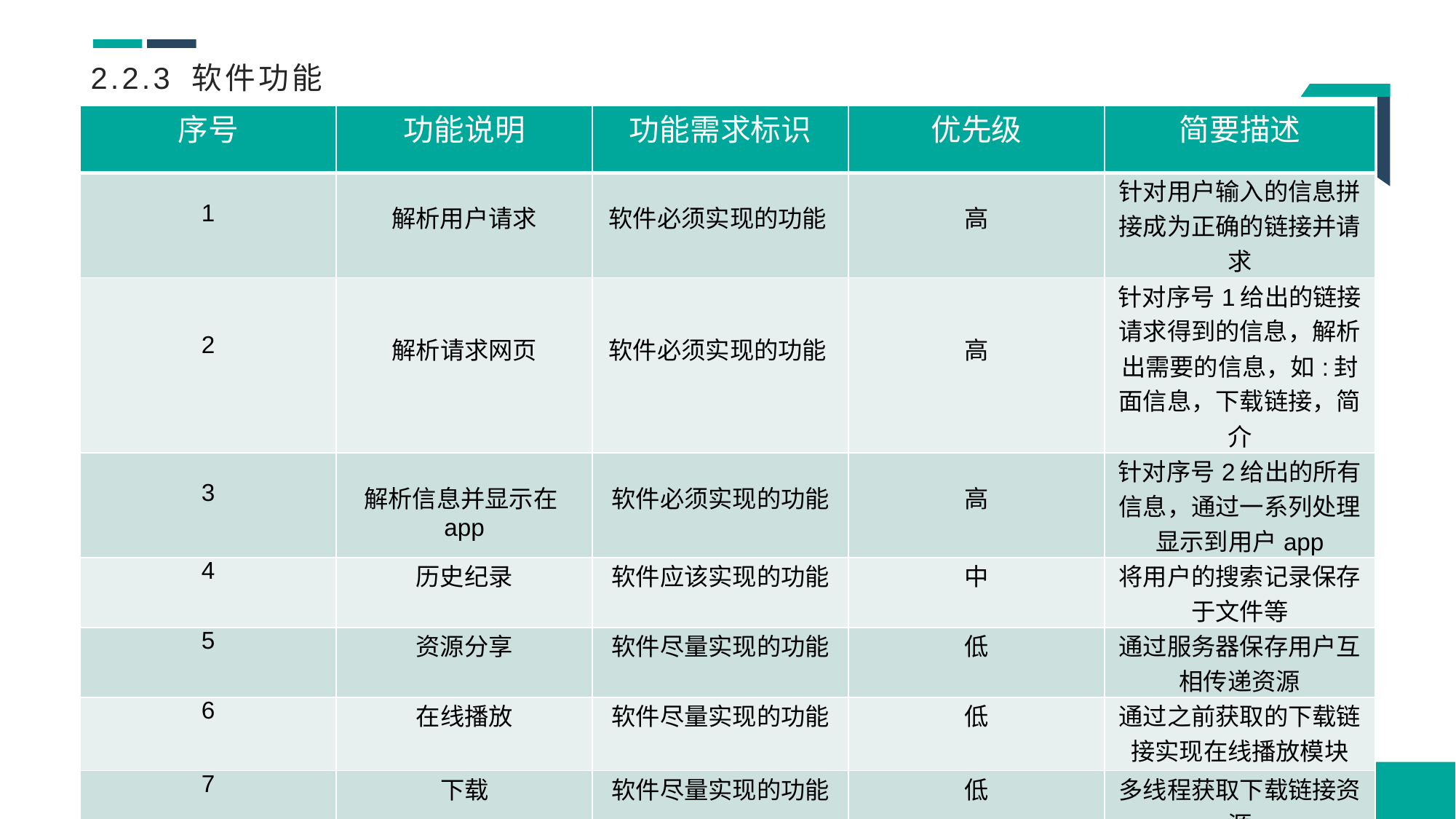

# 2.2.3 软件功能
| 序号 | 功能说明 | 功能需求标识 | 优先级 | 简要描述 |
| --- | --- | --- | --- | --- |
| 1 | 解析用户请求 | 软件必须实现的功能 | 高 | 针对用户输入的信息拼接成为正确的链接并请求 |
| 2 | 解析请求网页 | 软件必须实现的功能 | 高 | 针对序号1给出的链接请求得到的信息，解析出需要的信息，如:封面信息，下载链接，简介 |
| 3 | 解析信息并显示在app | 软件必须实现的功能 | 高 | 针对序号2给出的所有信息，通过一系列处理显示到用户app |
| 4 | 历史纪录 | 软件应该实现的功能 | 中 | 将用户的搜索记录保存于文件等 |
| 5 | 资源分享 | 软件尽量实现的功能 | 低 | 通过服务器保存用户互相传递资源 |
| 6 | 在线播放 | 软件尽量实现的功能 | 低 | 通过之前获取的下载链接实现在线播放模块 |
| 7 | 下载 | 软件尽量实现的功能 | 低 | 多线程获取下载链接资源 |